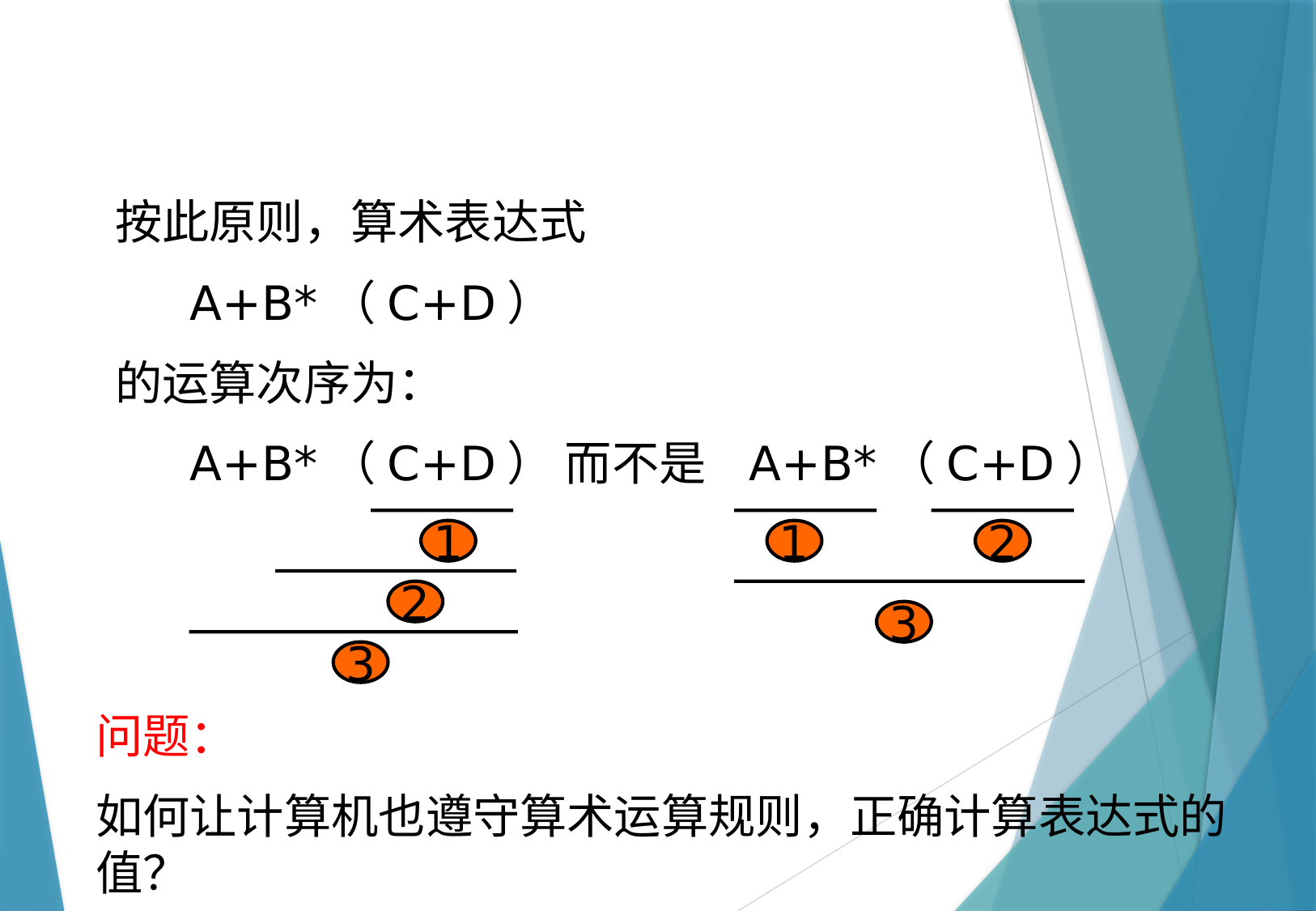

按此原则，算术表达式
     A+B*（C+D）
的运算次序为：
     A+B*（C+D） 而不是   A+B*（C+D）

1
1
2

2

3

3
问题：
如何让计算机也遵守算术运算规则，正确计算表达式的值？